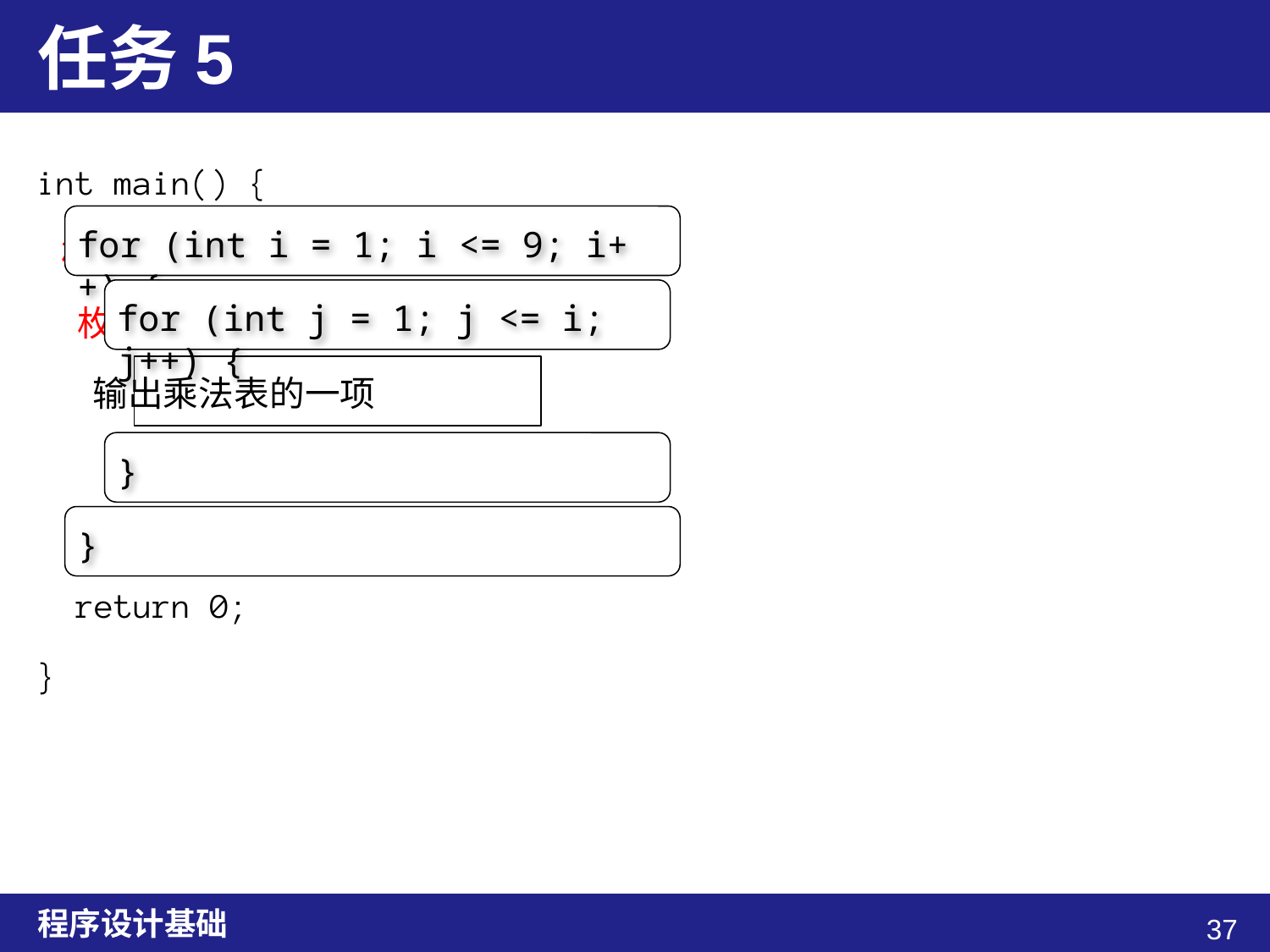

# 任务5
int main() {
  枚举从1到9的整数i
    枚举从1到i的整数j
      输出乘法表的一项

  return 0;
}

for (int i = 1; i <= 9; i++) {

for (int j = 1; j <= i; j++) {

}

}